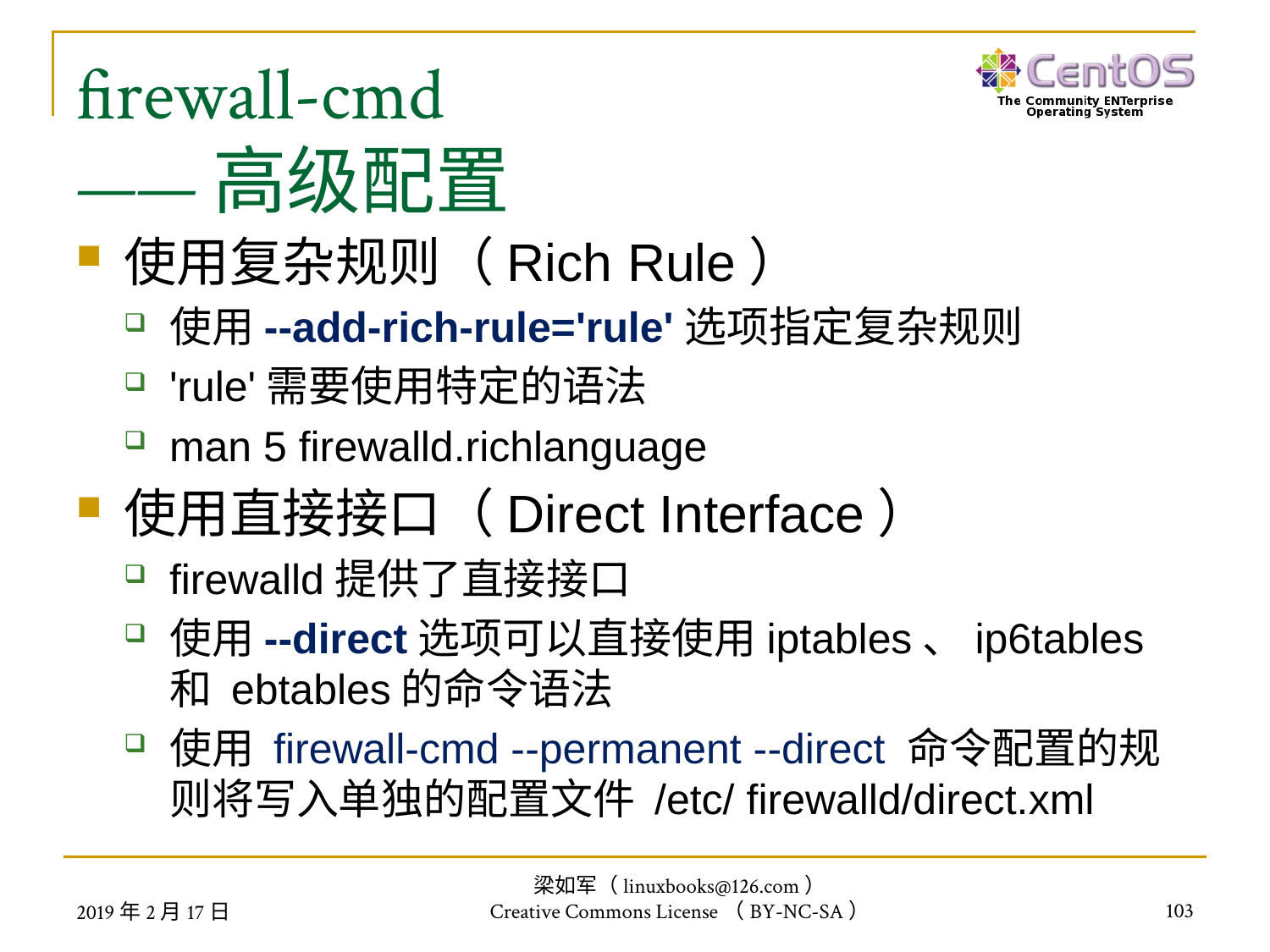

# firewall-cmd ——高级配置
使用复杂规则（Rich Rule）
使用--add-rich-rule='rule'选项指定复杂规则
'rule'需要使用特定的语法
man 5 firewalld.richlanguage
使用直接接口（Direct Interface）
firewalld提供了直接接口
使用--direct选项可以直接使用iptables、ip6tables 和 ebtables的命令语法
使用 firewall-cmd --permanent --direct 命令配置的规则将写入单独的配置文件 /etc/ firewalld/direct.xml
梁如军（linuxbooks@126.com）
Creative Commons License（BY-NC-SA）
2019年2月17日
103